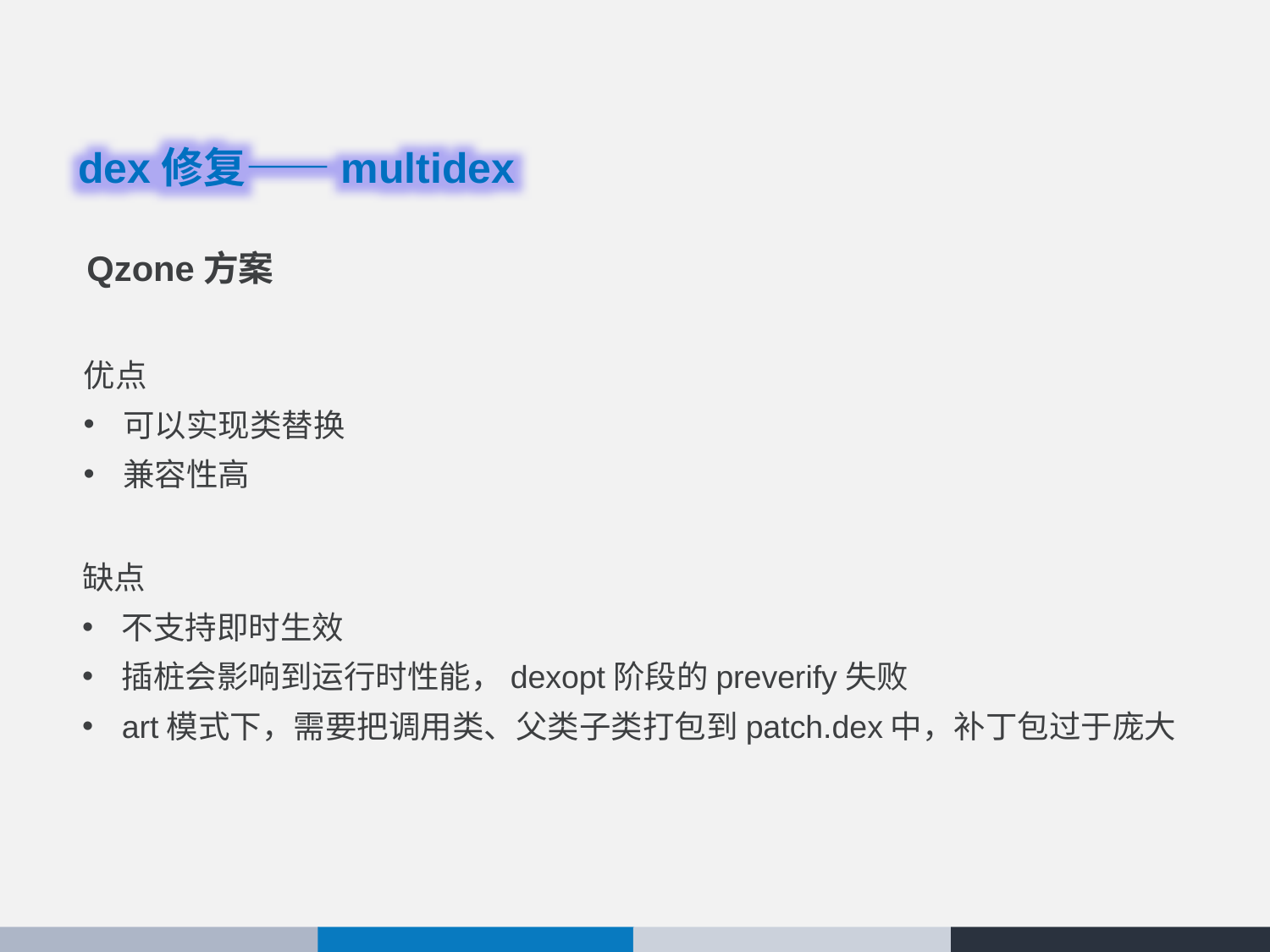

dex修复——multidex
Qzone方案
优点
可以实现类替换
兼容性高
缺点
不支持即时生效
插桩会影响到运行时性能，dexopt阶段的preverify失败
art模式下，需要把调用类、父类子类打包到patch.dex中，补丁包过于庞大